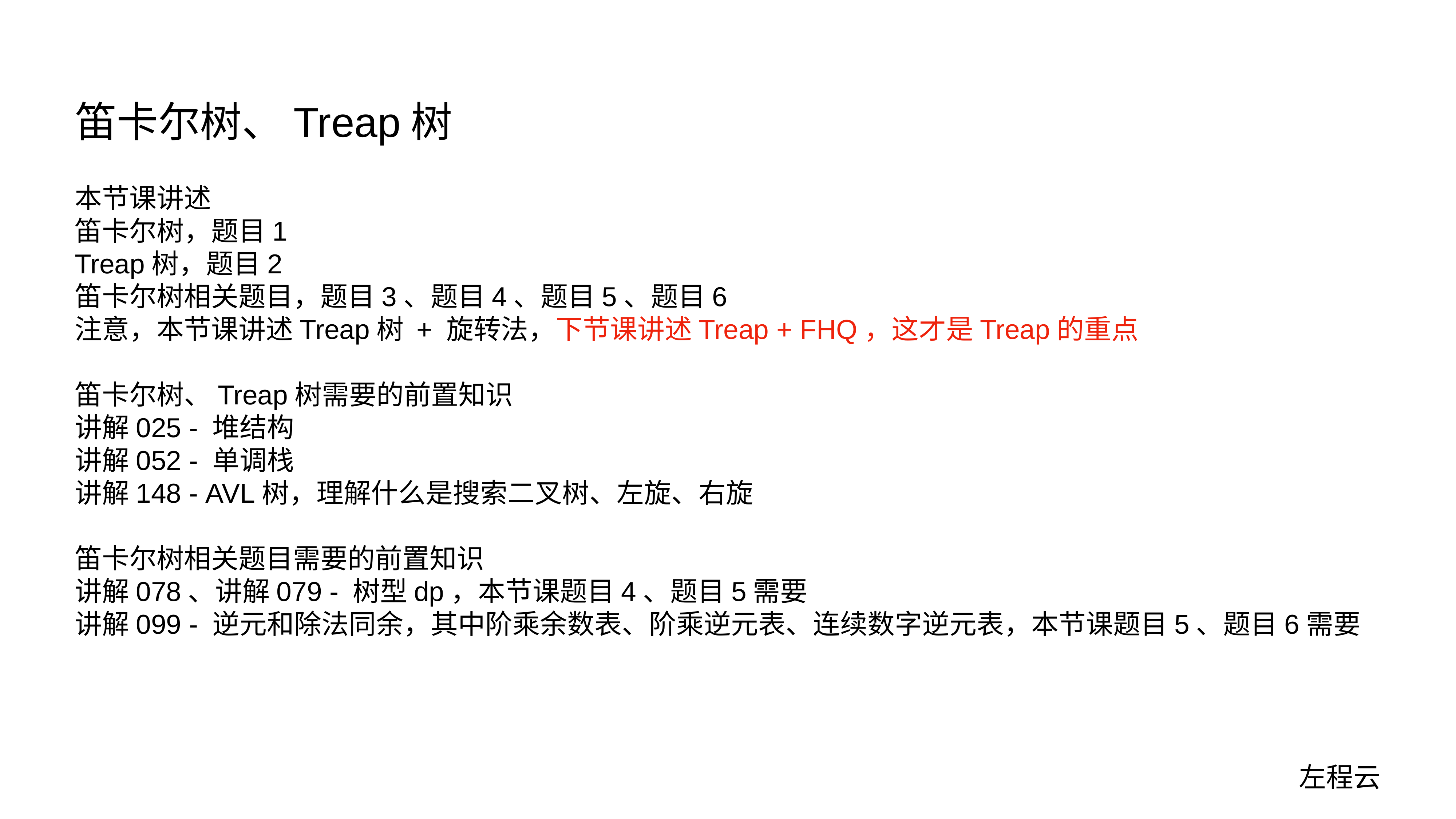

# 笛卡尔树、Treap树
本节课讲述
笛卡尔树，题目1
Treap树，题目2
笛卡尔树相关题目，题目3、题目4、题目5、题目6
注意，本节课讲述Treap树 + 旋转法，下节课讲述Treap + FHQ，这才是Treap的重点

笛卡尔树、Treap树需要的前置知识
讲解025 - 堆结构
讲解052 - 单调栈
讲解148 - AVL树，理解什么是搜索二叉树、左旋、右旋

笛卡尔树相关题目需要的前置知识
讲解078、讲解079 - 树型dp，本节课题目4、题目5需要
讲解099 - 逆元和除法同余，其中阶乘余数表、阶乘逆元表、连续数字逆元表，本节课题目5、题目6需要
左程云